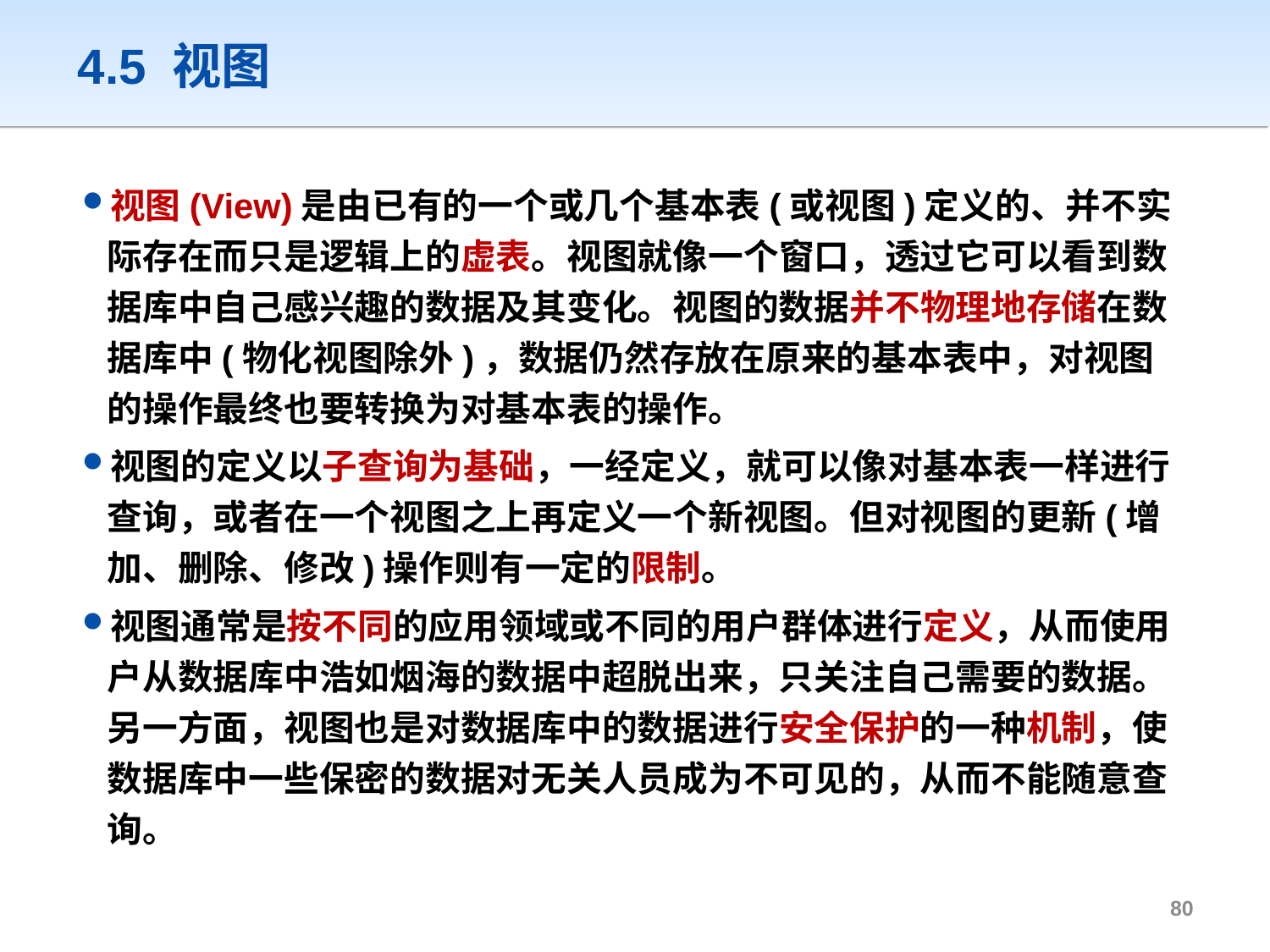

# 4.5 视图
视图(View)是由已有的一个或几个基本表(或视图)定义的、并不实际存在而只是逻辑上的虚表。视图就像一个窗口，透过它可以看到数据库中自己感兴趣的数据及其变化。视图的数据并不物理地存储在数据库中(物化视图除外)，数据仍然存放在原来的基本表中，对视图的操作最终也要转换为对基本表的操作。
视图的定义以子查询为基础，一经定义，就可以像对基本表一样进行查询，或者在一个视图之上再定义一个新视图。但对视图的更新(增加、删除、修改)操作则有一定的限制。
视图通常是按不同的应用领域或不同的用户群体进行定义，从而使用户从数据库中浩如烟海的数据中超脱出来，只关注自己需要的数据。另一方面，视图也是对数据库中的数据进行安全保护的一种机制，使数据库中一些保密的数据对无关人员成为不可见的，从而不能随意查询。

80